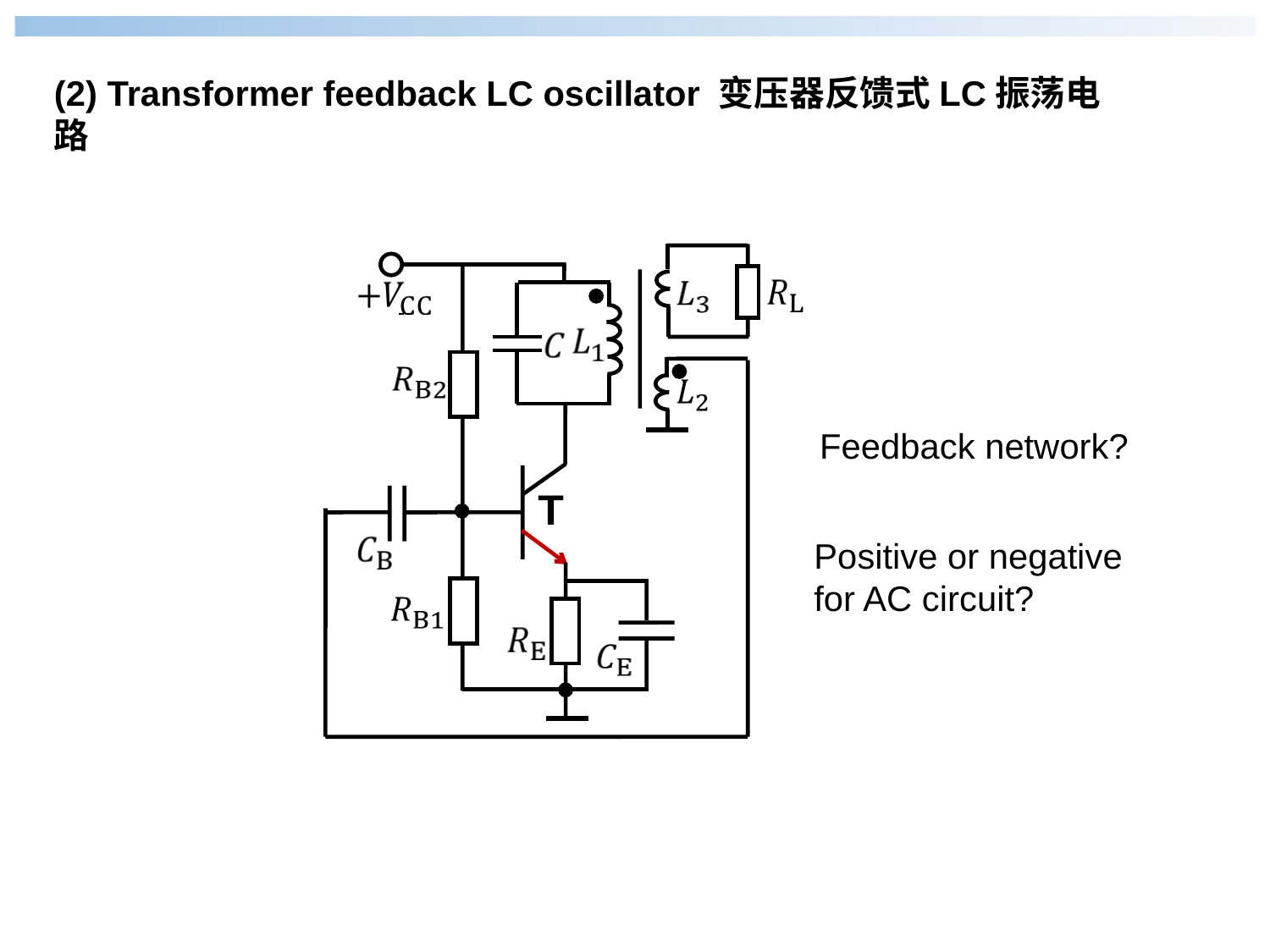

(2) Transformer feedback LC oscillator 变压器反馈式LC振荡电路

T

Feedback network?
Positive or negative for AC circuit?